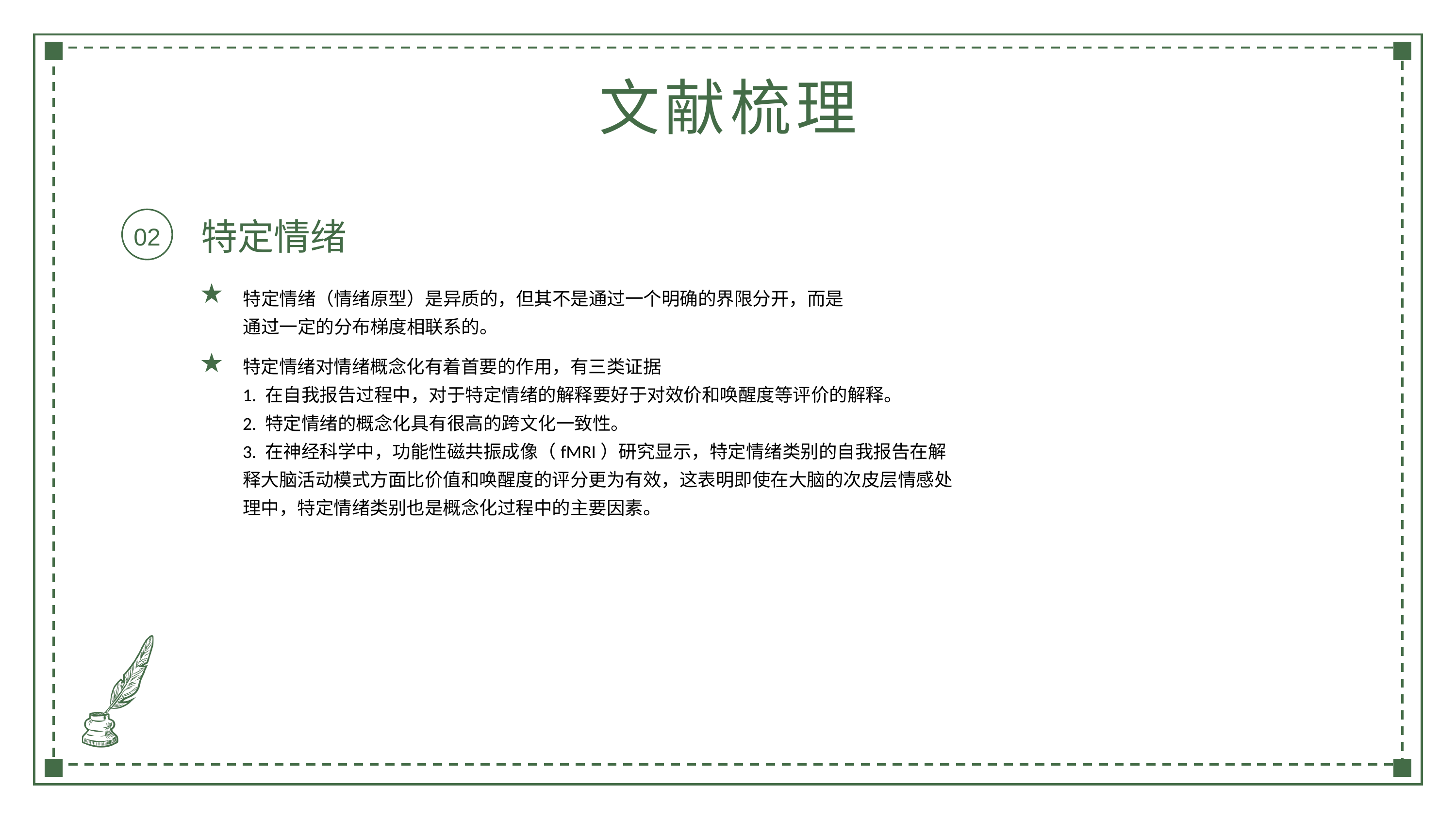

文献梳理
特定情绪

02
特定情绪（情绪原型）是异质的，但其不是通过一个明确的界限分开，而是通过一定的分布梯度相联系的。

特定情绪对情绪概念化有着首要的作用，有三类证据
1. 在自我报告过程中，对于特定情绪的解释要好于对效价和唤醒度等评价的解释。
2. 特定情绪的概念化具有很高的跨文化一致性。
3. 在神经科学中，功能性磁共振成像（fMRI）研究显示，特定情绪类别的自我报告在解释大脑活动模式方面比价值和唤醒度的评分更为有效，这表明即使在大脑的次皮层情感处理中，特定情绪类别也是概念化过程中的主要因素。